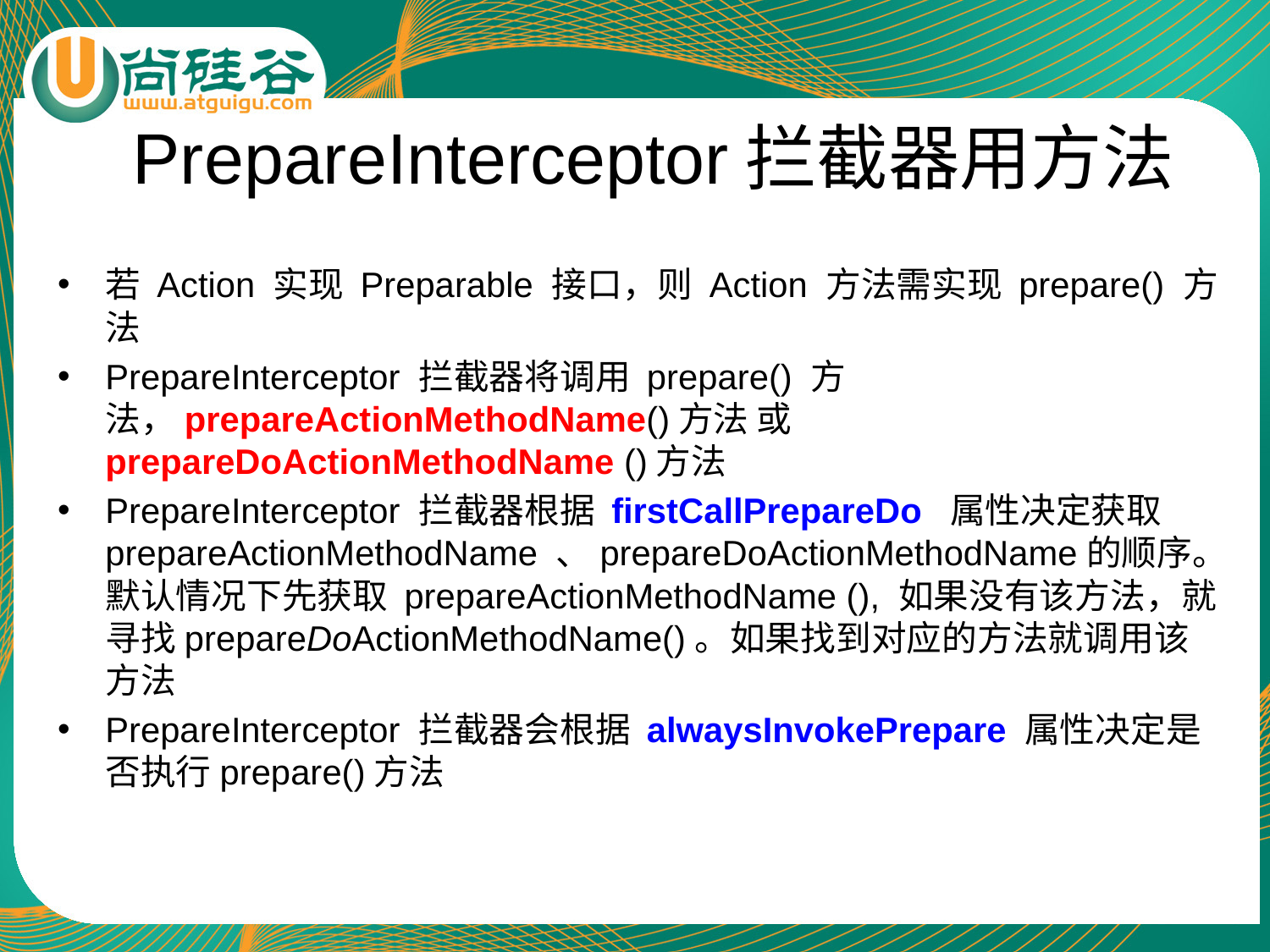

# PrepareInterceptor拦截器用方法
若 Action 实现 Preparable 接口，则 Action 方法需实现 prepare() 方法
PrepareInterceptor 拦截器将调用 prepare() 方法，prepareActionMethodName()方法 或 prepareDoActionMethodName ()方法
PrepareInterceptor 拦截器根据 firstCallPrepareDo  属性决定获取 prepareActionMethodName 、prepareDoActionMethodName的顺序。默认情况下先获取 prepareActionMethodName (), 如果没有该方法，就寻找prepareDoActionMethodName()。如果找到对应的方法就调用该方法
PrepareInterceptor 拦截器会根据 alwaysInvokePrepare 属性决定是否执行prepare()方法